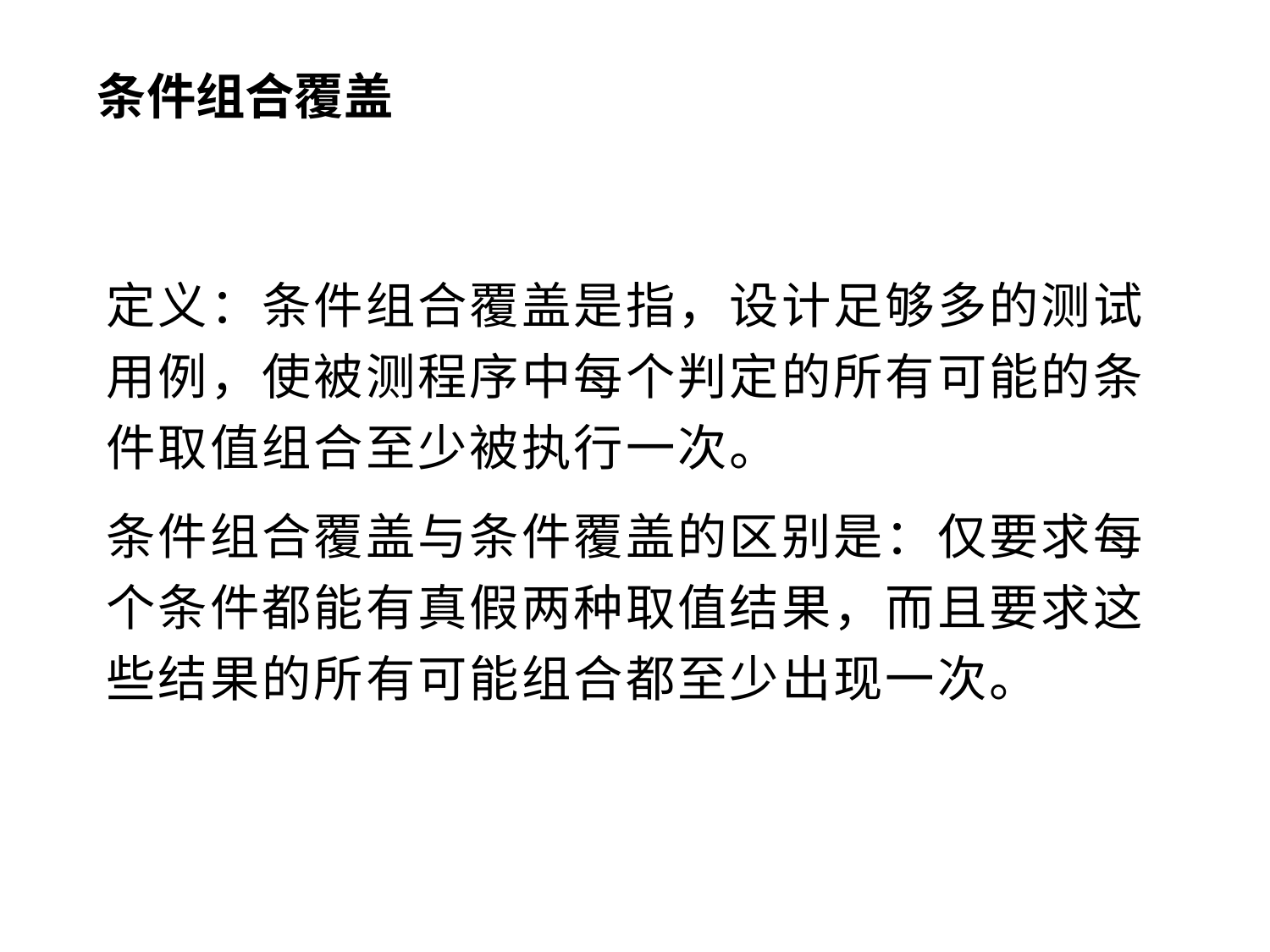

条件组合覆盖
定义：条件组合覆盖是指，设计足够多的测试用例，使被测程序中每个判定的所有可能的条件取值组合至少被执行一次。
条件组合覆盖与条件覆盖的区别是：仅要求每个条件都能有真假两种取值结果，而且要求这些结果的所有可能组合都至少出现一次。

20